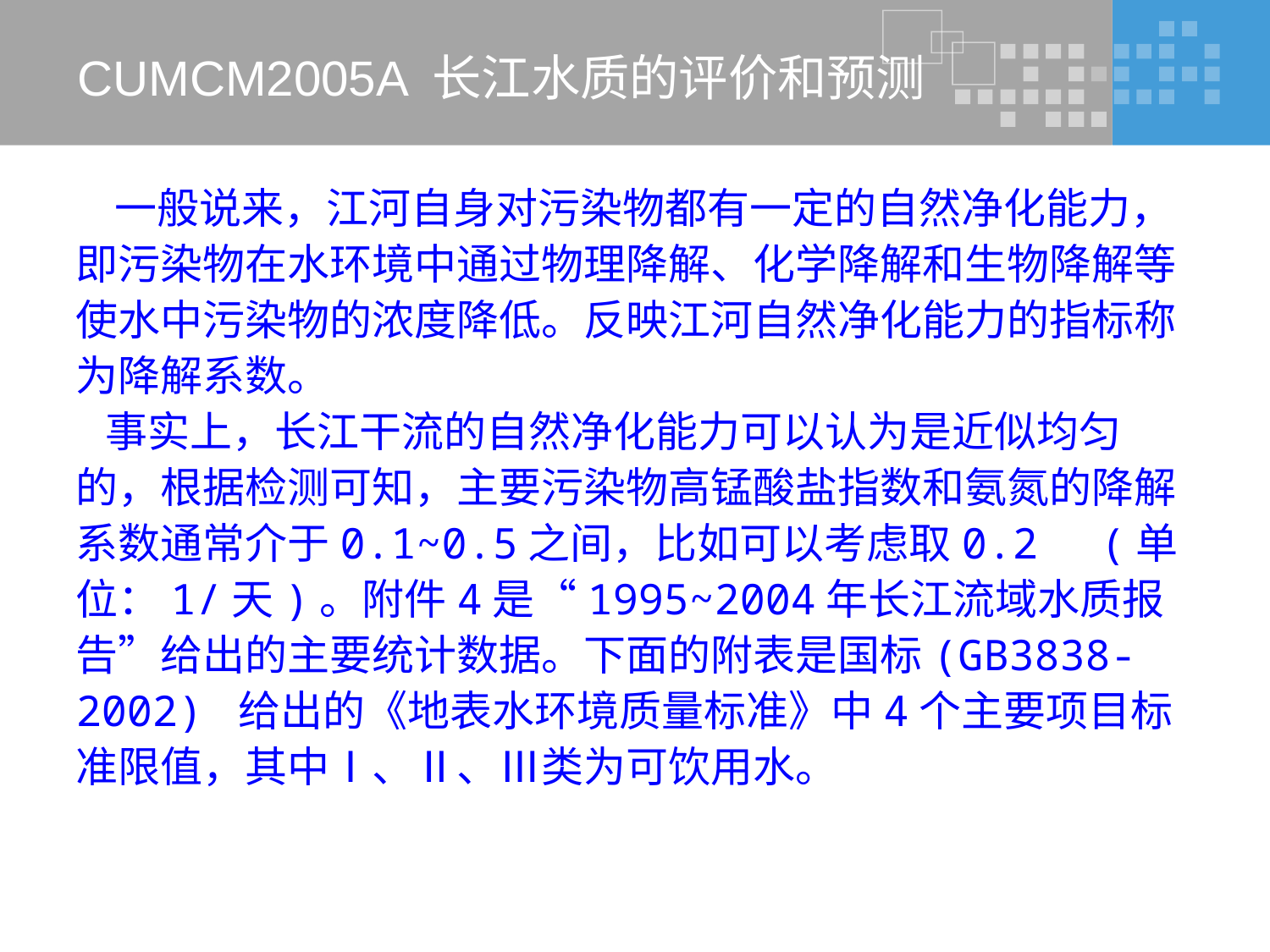

# CUMCM2005A 长江水质的评价和预测

   一般说来，江河自身对污染物都有一定的自然净化能力，即污染物在水环境中通过物理降解、化学降解和生物降解等使水中污染物的浓度降低。反映江河自然净化能力的指标称为降解系数。
  事实上，长江干流的自然净化能力可以认为是近似均匀的，根据检测可知，主要污染物高锰酸盐指数和氨氮的降解系数通常介于0.1~0.5之间，比如可以考虑取0.2　(单位：1/天)。附件4是“1995~2004年长江流域水质报告”给出的主要统计数据。下面的附表是国标(GB3838-2002) 给出的《地表水环境质量标准》中4个主要项目标准限值，其中Ⅰ、Ⅱ、Ⅲ类为可饮用水。